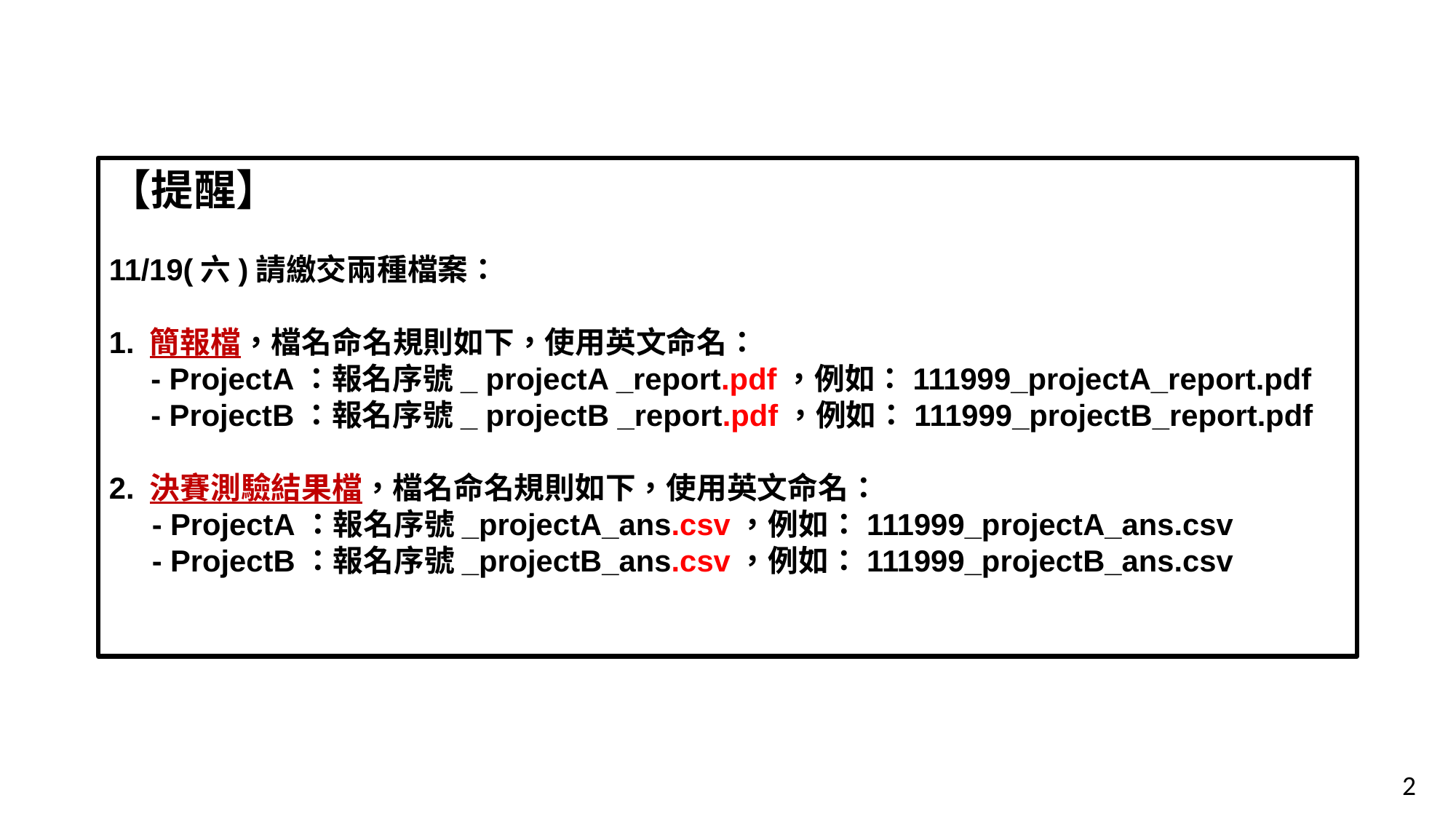

【提醒】

11/19(六)請繳交兩種檔案：

1. 簡報檔，檔名命名規則如下，使用英文命名：
     - ProjectA：報名序號_ projectA _report.pdf，例如：111999_projectA_report.pdf
     - ProjectB：報名序號_ projectB _report.pdf，例如：111999_projectB_report.pdf

2. 決賽測驗結果檔，檔名命名規則如下，使用英文命名：
- ProjectA：報名序號_projectA_ans.csv，例如：111999_projectA_ans.csv
- ProjectB：報名序號_projectB_ans.csv，例如：111999_projectB_ans.csv